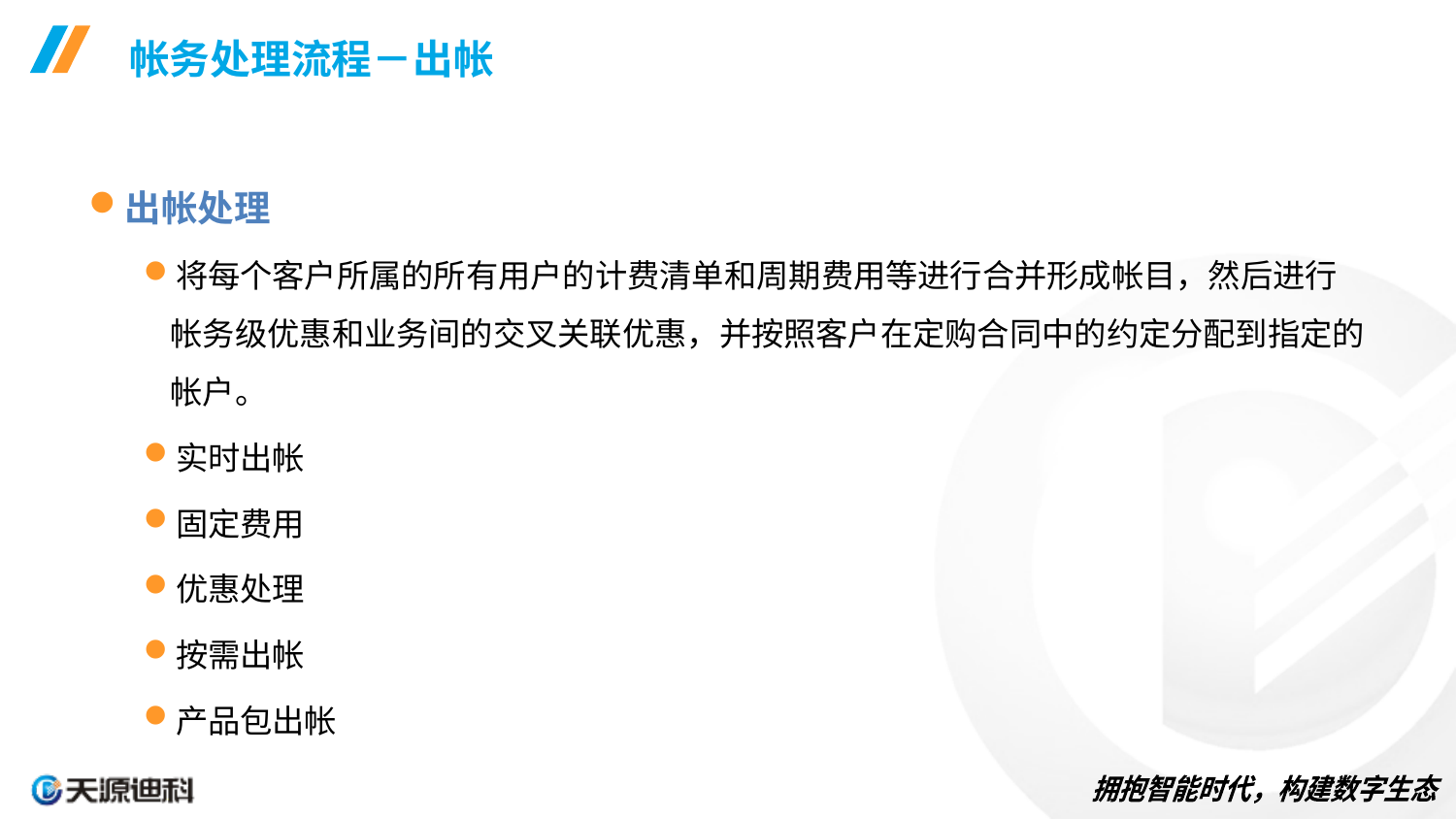

# 帐务处理流程－出帐
出帐处理
将每个客户所属的所有用户的计费清单和周期费用等进行合并形成帐目，然后进行帐务级优惠和业务间的交叉关联优惠，并按照客户在定购合同中的约定分配到指定的帐户。
实时出帐
固定费用
优惠处理
按需出帐
产品包出帐
16